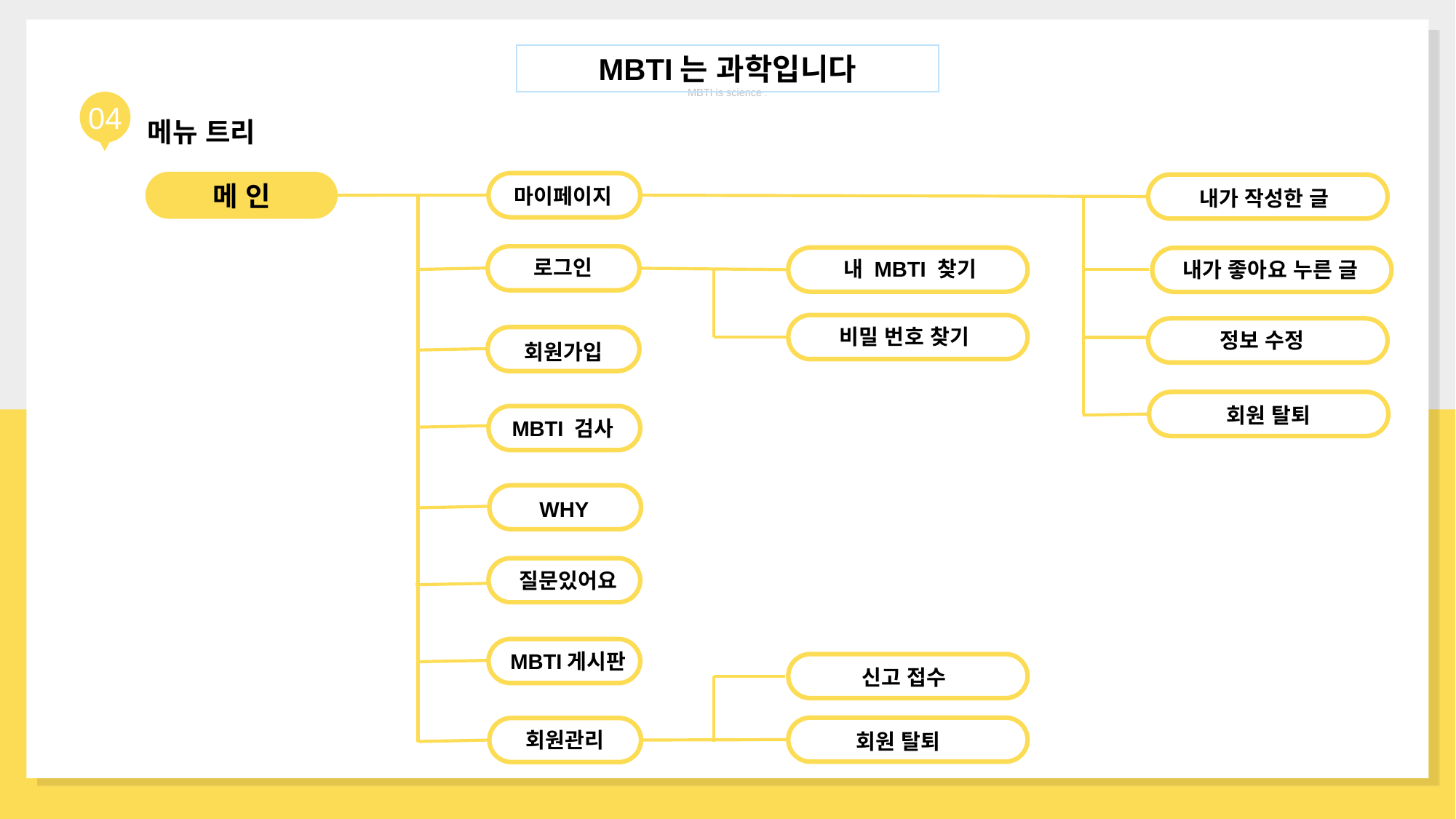

MBTI is science .
MBTI는 과학입니다
04
메뉴 트리
메 인

마이페이지
 내가 작성한 글

로그인
 내 MBTI 찾기
 내가 좋아요 누른 글

 비밀 번호 찾기

정보 수정

회원가입

 회원 탈퇴

MBTI 검사

WHY

질문있어요

MBTI게시판

 신고 접수

회원관리
회원 탈퇴